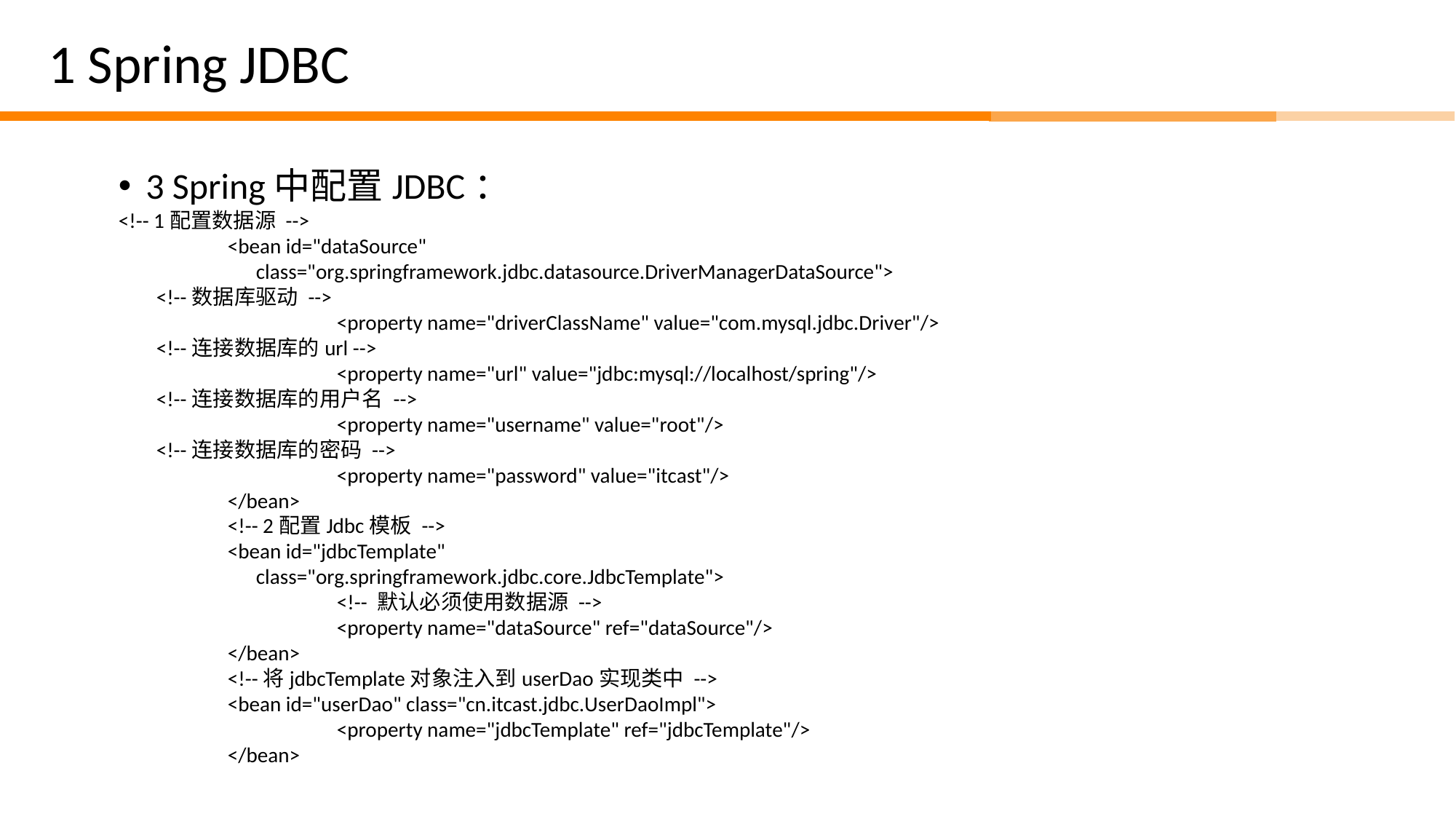

# 1 Spring JDBC
3 Spring中配置JDBC：
<!-- 1配置数据源 -->
	<bean id="dataSource"
	      class="org.springframework.jdbc.datasource.DriverManagerDataSource">
        <!--数据库驱动 -->
		<property name="driverClassName" value="com.mysql.jdbc.Driver"/>
        <!--连接数据库的url -->
		<property name="url" value="jdbc:mysql://localhost/spring"/>
        <!--连接数据库的用户名 -->
		<property name="username" value="root"/>
        <!--连接数据库的密码 -->
		<property name="password" value="itcast"/>
	</bean>
	<!-- 2配置Jdbc模板 -->
	<bean id="jdbcTemplate"
	      class="org.springframework.jdbc.core.JdbcTemplate">
		<!-- 默认必须使用数据源 -->
		<property name="dataSource" ref="dataSource"/>
	</bean>
	<!--将jdbcTemplate对象注入到userDao实现类中 -->
	<bean id="userDao" class="cn.itcast.jdbc.UserDaoImpl">
		<property name="jdbcTemplate" ref="jdbcTemplate"/>
	</bean>